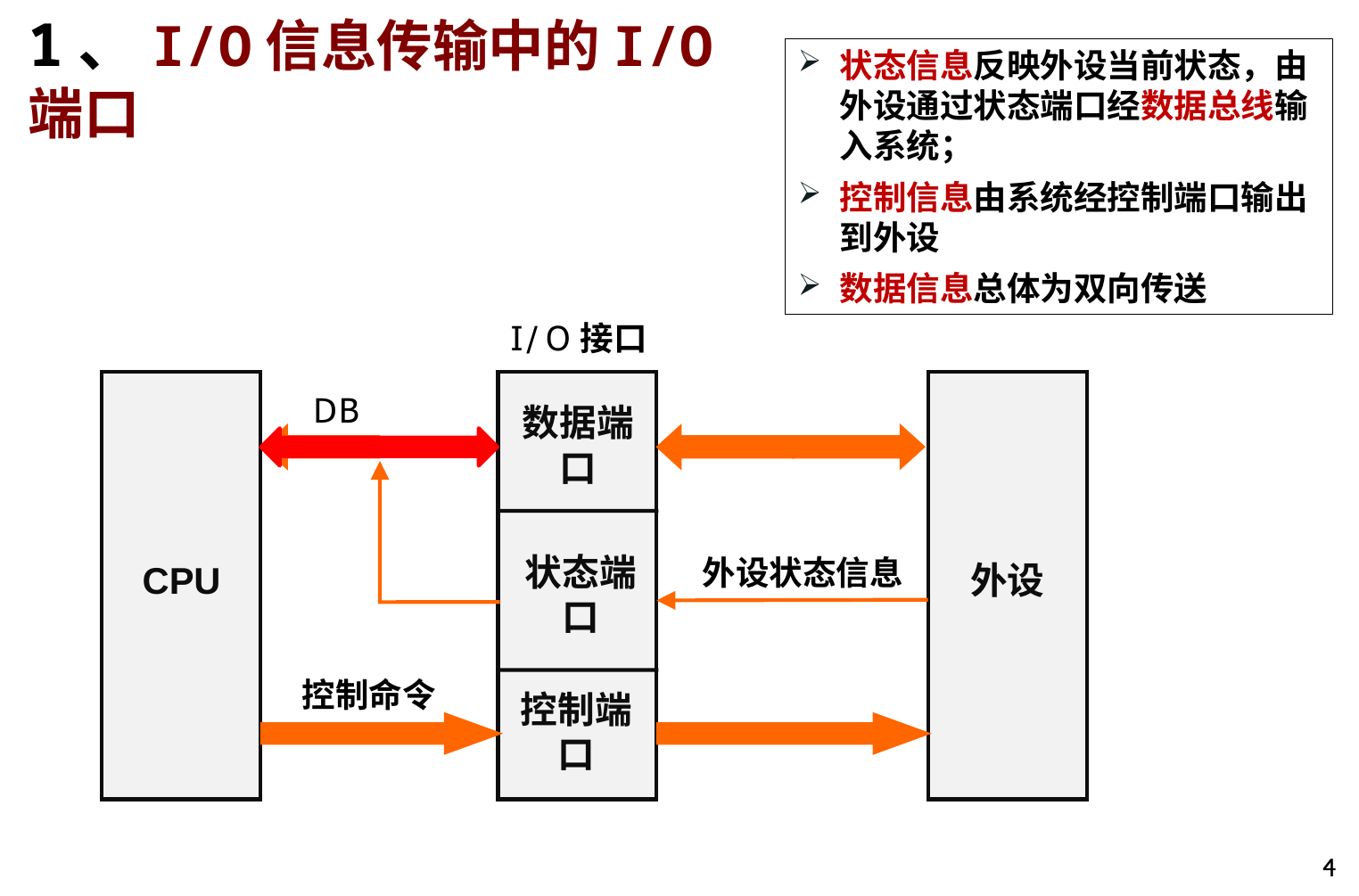

# 1、I/O信息传输中的I/O端口
状态信息反映外设当前状态，由外设通过状态端口经数据总线输入系统；
控制信息由系统经控制端口输出到外设
数据信息总体为双向传送
I/O接口

DB
数据端口

状态端口
外设状态信息
CPU
外设

控制命令

控制端口

4